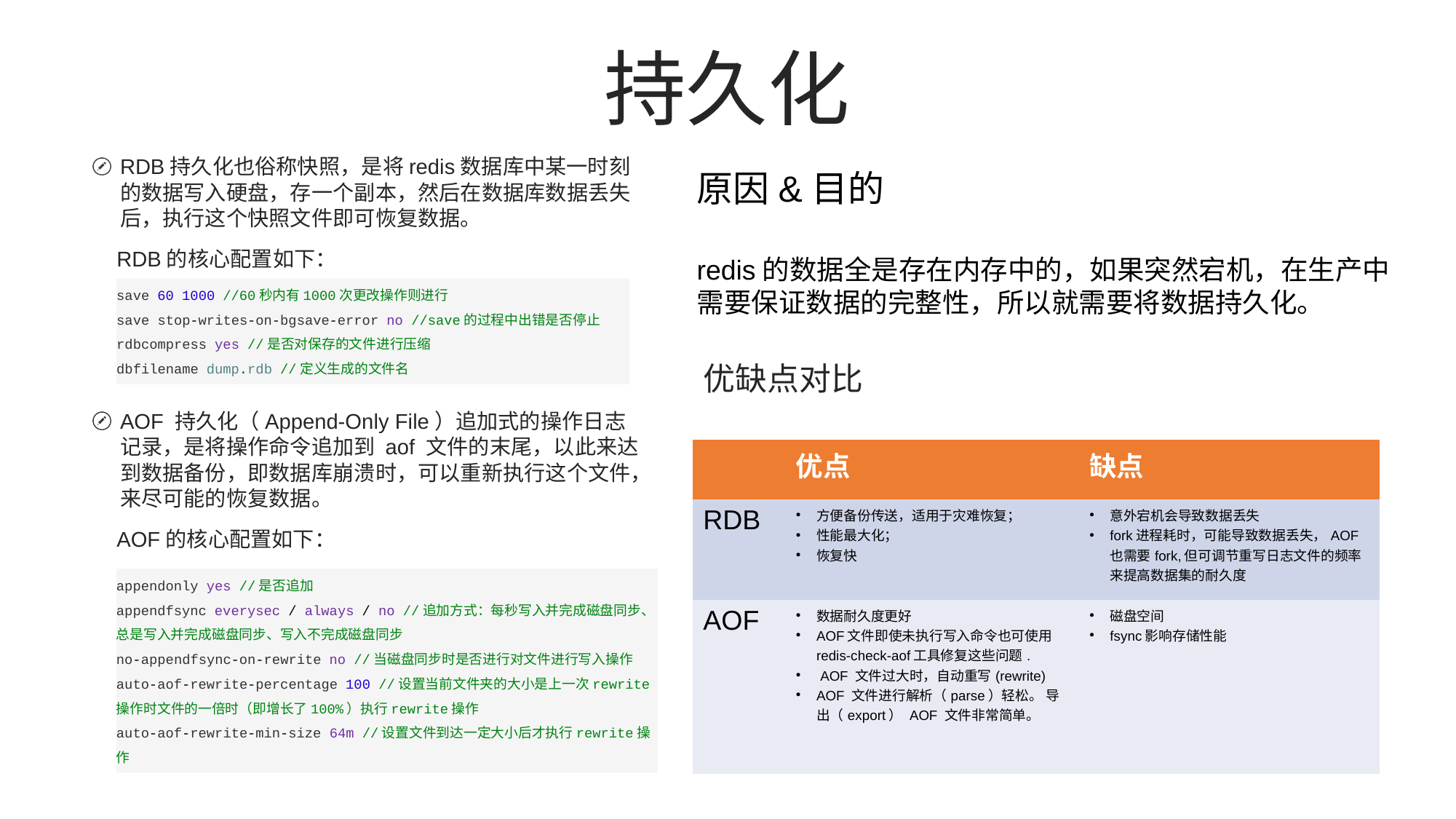

# 持久化
RDB持久化也俗称快照，是将redis数据库中某一时刻的数据写入硬盘，存一个副本，然后在数据库数据丢失后，执行这个快照文件即可恢复数据。
    RDB的核心配置如下：

AOF 持久化（Append-Only File）追加式的操作日志记录，是将操作命令追加到 aof 文件的末尾，以此来达到数据备份，即数据库崩溃时，可以重新执行这个文件，来尽可能的恢复数据。
    AOF的核心配置如下：

原因&目的

redis的数据全是存在内存中的，如果突然宕机，在生产中需要保证数据的完整性，所以就需要将数据持久化。
save 60 1000 //60秒内有1000次更改操作则进行
save stop-writes-on-bgsave-error no //save的过程中出错是否停止
rdbcompress yes //是否对保存的文件进行压缩
dbfilename dump.rdb //定义生成的文件名
优缺点对比
|  | 优点 | 缺点 |
| --- | --- | --- |
| RDB | 方便备份传送，适用于灾难恢复； 性能最大化； 恢复快 | 意外宕机会导致数据丢失 fork进程耗时，可能导致数据丢失，AOF也需要fork,但可调节重写日志文件的频率来提高数据集的耐久度 |
| AOF | 数据耐久度更好 AOF文件即使未执行写入命令也可使用redis-check-aof工具修复这些问题. AOF 文件过大时，自动重写(rewrite) AOF 文件进行解析（parse）轻松。 导出（export） AOF 文件非常简单。 | 磁盘空间 fsync影响存储性能 |
appendonly yes //是否追加
appendfsync everysec / always / no //追加方式：每秒写入并完成磁盘同步、总是写入并完成磁盘同步、写入不完成磁盘同步
no-appendfsync-on-rewrite no //当磁盘同步时是否进行对文件进行写入操作
auto-aof-rewrite-percentage 100 //设置当前文件夹的大小是上一次rewrite操作时文件的一倍时（即增长了100%）执行rewrite操作
auto-aof-rewrite-min-size 64m //设置文件到达一定大小后才执行rewrite操作